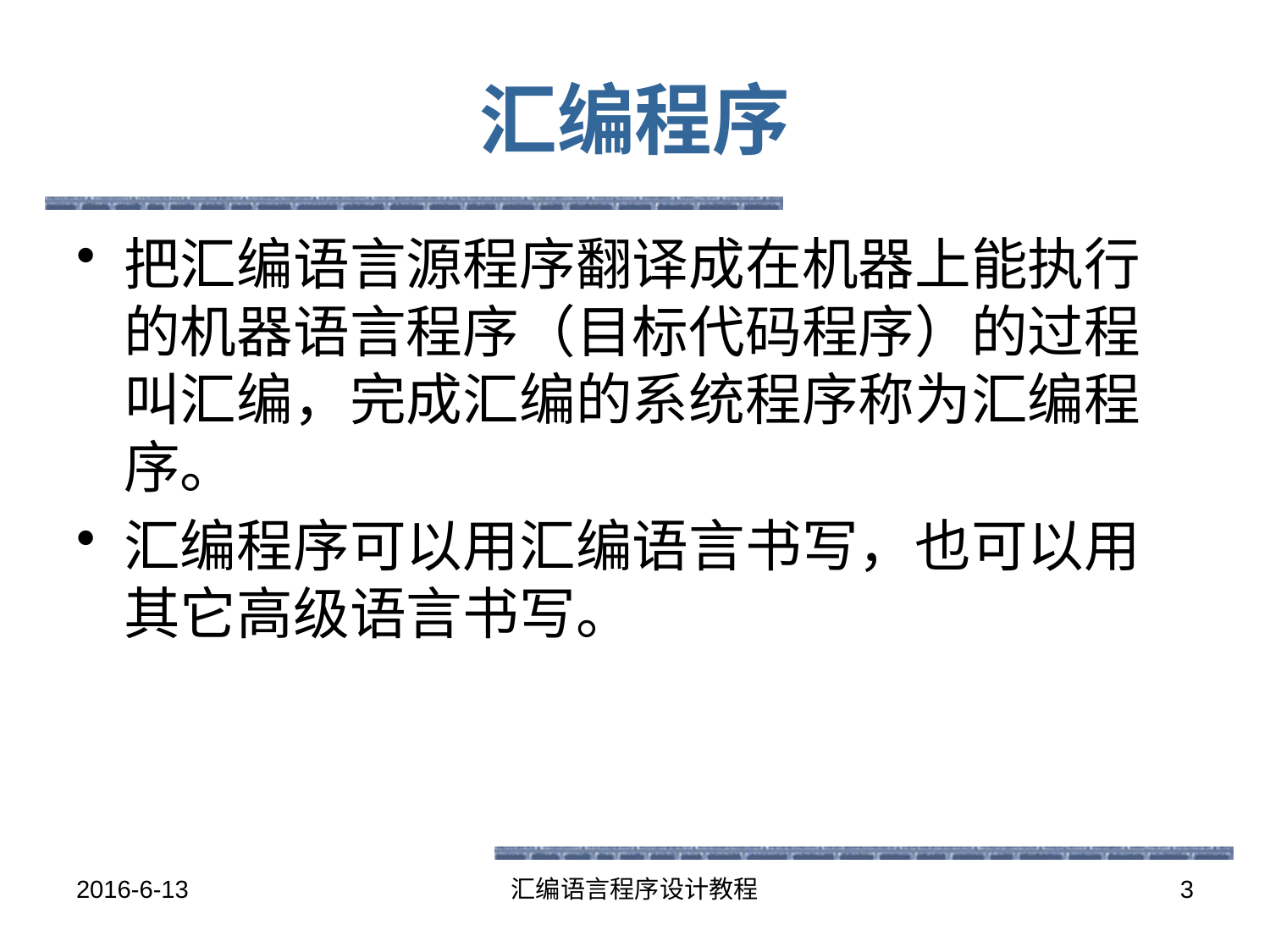

# 汇编程序
把汇编语言源程序翻译成在机器上能执行的机器语言程序（目标代码程序）的过程叫汇编，完成汇编的系统程序称为汇编程序。
汇编程序可以用汇编语言书写，也可以用其它高级语言书写。
2016-6-13
汇编语言程序设计教程
3